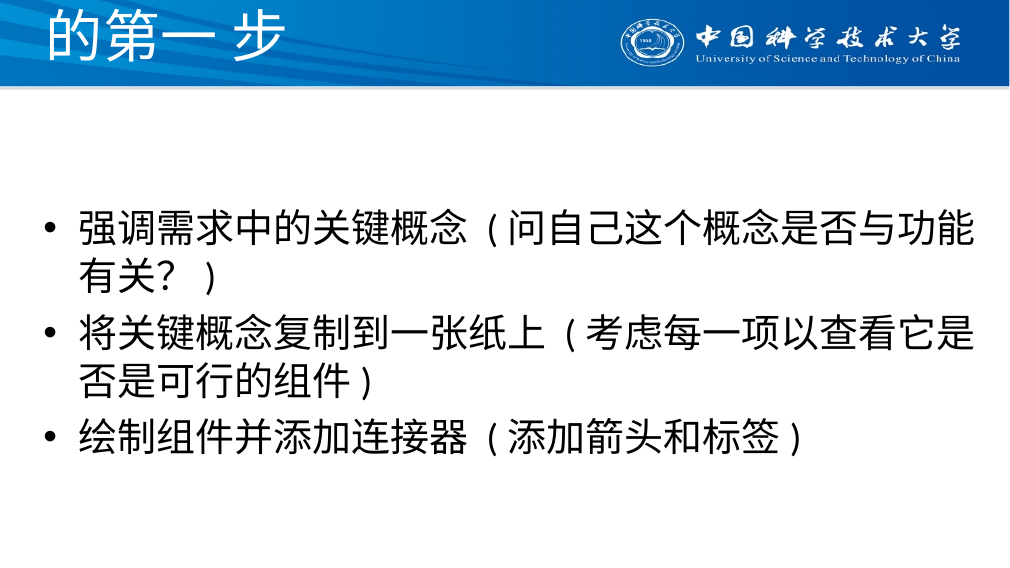

# 的第一 步
强调需求中的关键概念 (问自己这个概念是否与功能有关？)
将关键概念复制到一张纸上 (考虑每一项以查看它是否是可行的组件)
绘制组件并添加连接器 (添加箭头和标签)